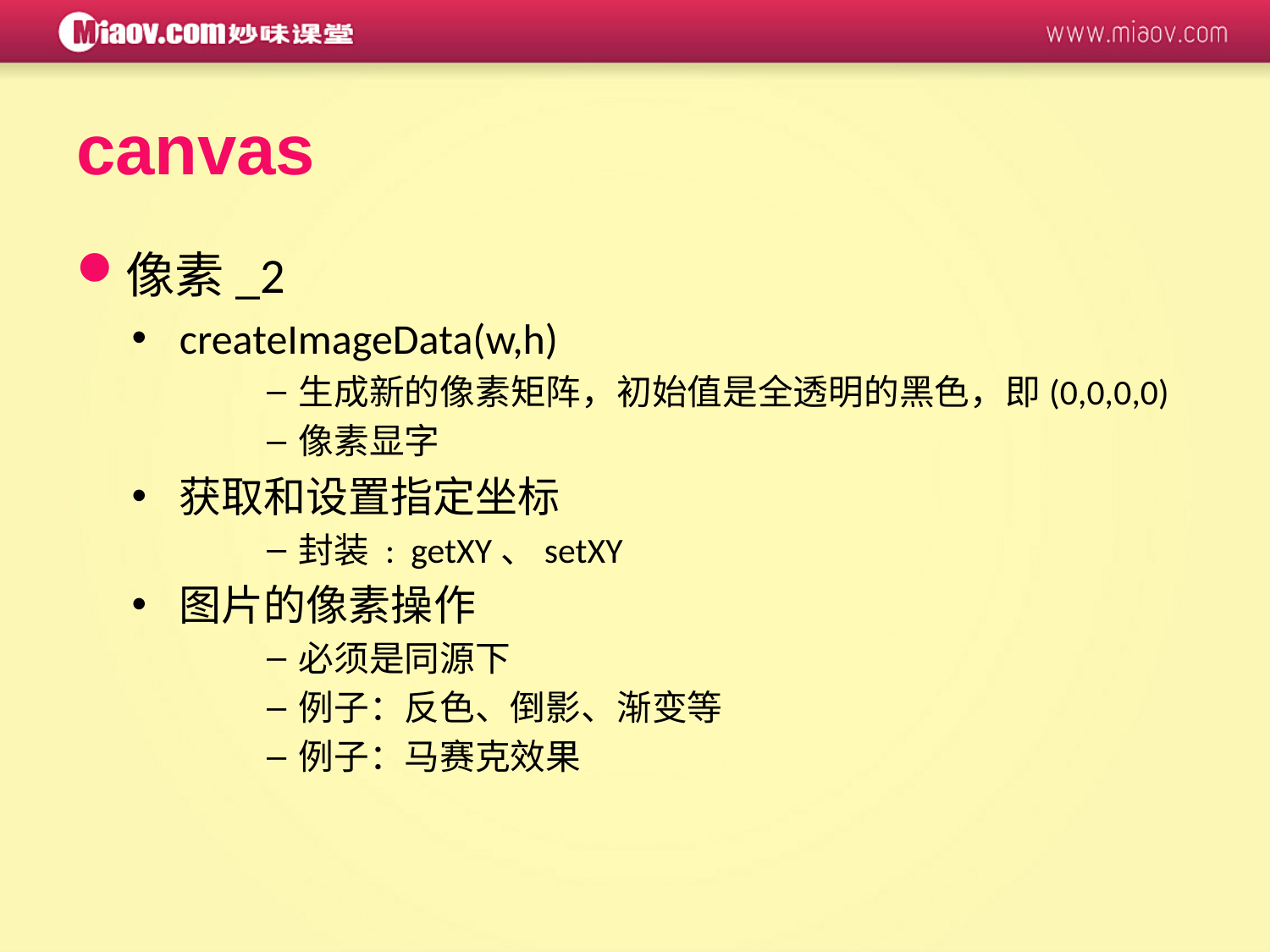

canvas
像素_2
createImageData(w,h)
生成新的像素矩阵，初始值是全透明的黑色，即(0,0,0,0)
像素显字
获取和设置指定坐标
封装 :  getXY、setXY
图片的像素操作
必须是同源下
例子：反色、倒影、渐变等
例子：马赛克效果